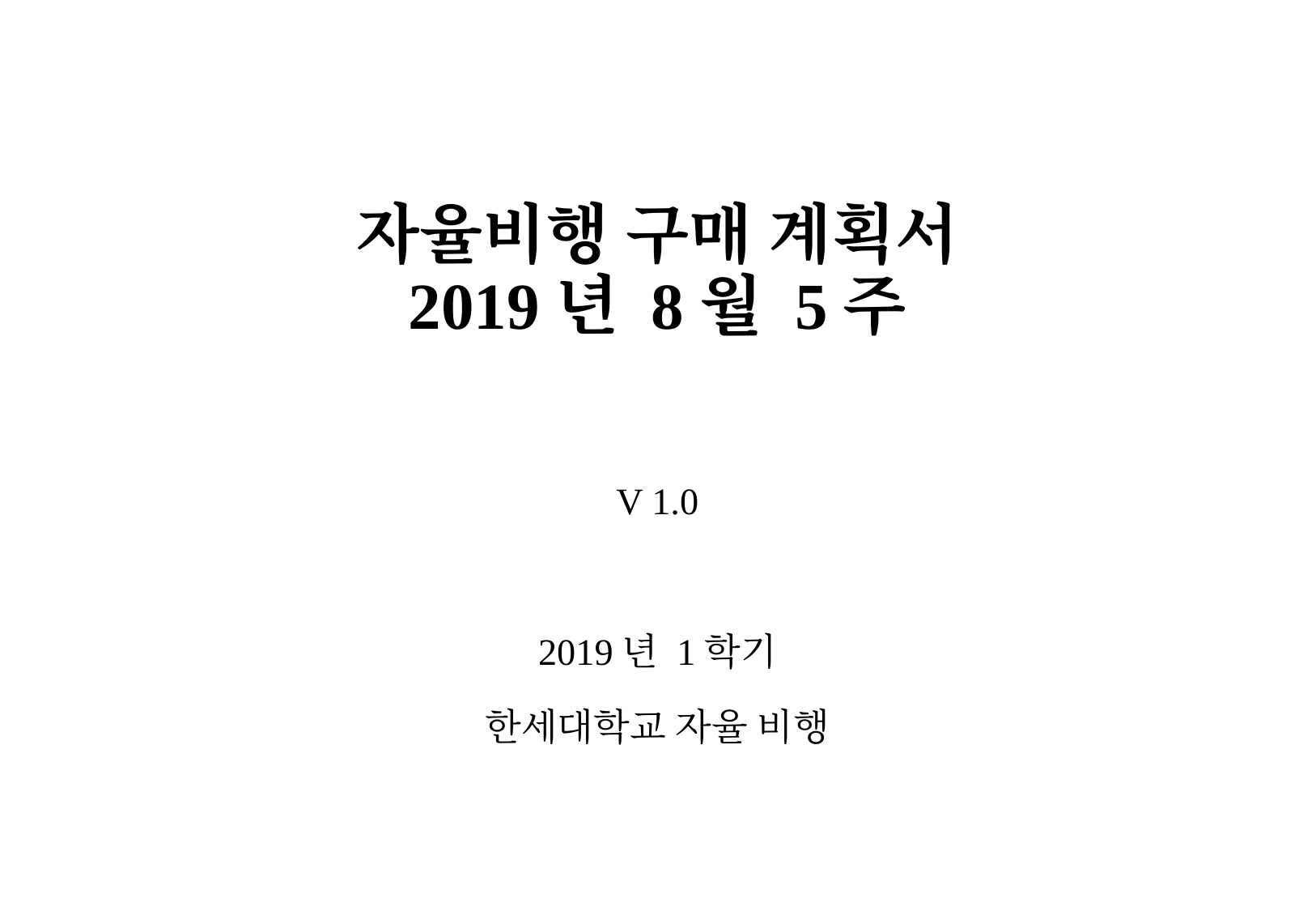

# 자율비행 구매 계획서 2019년 8월 5주
V 1.0

2019년 1학기
한세대학교 자율 비행